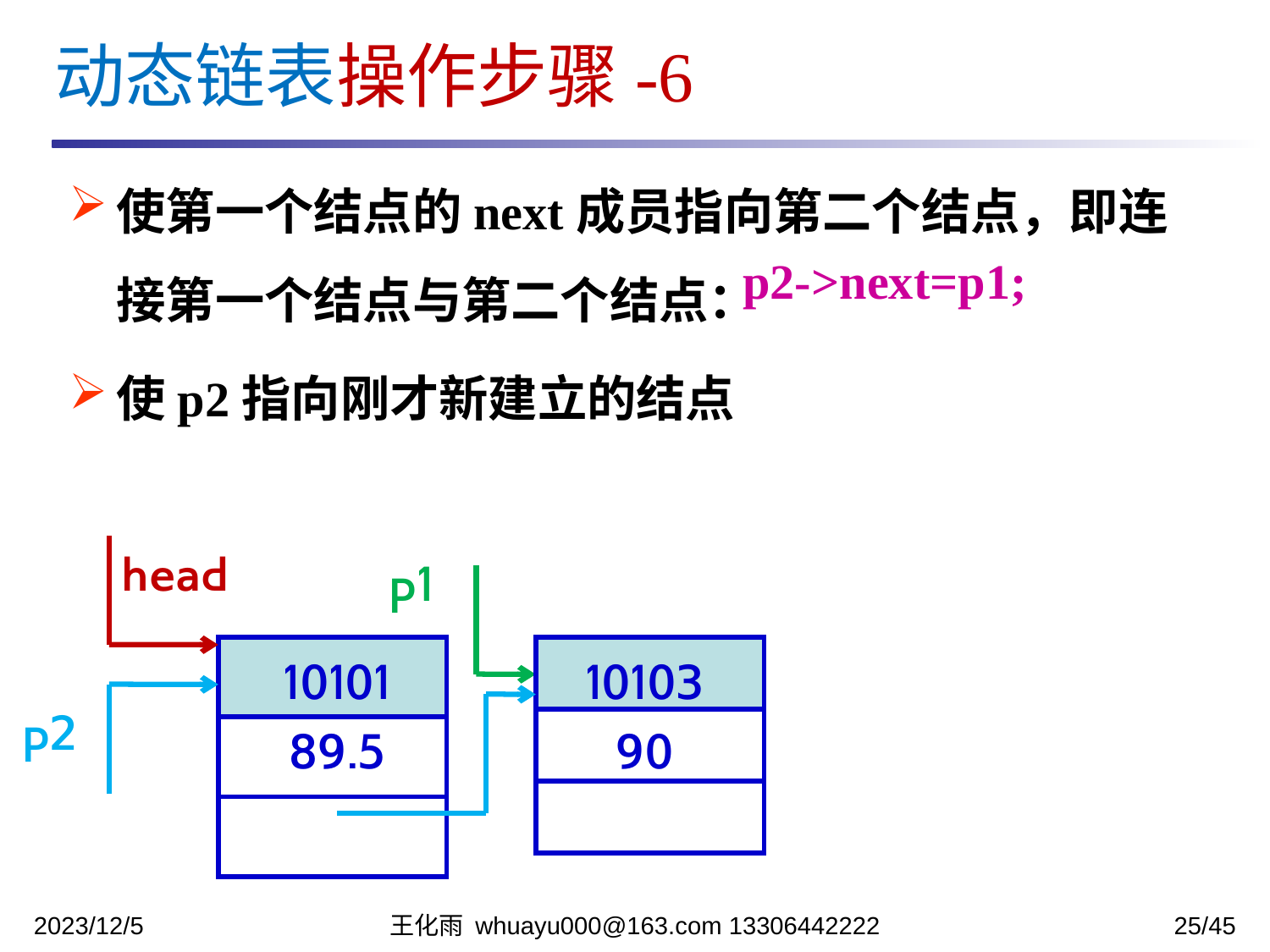

动态链表操作步骤-6
使第一个结点的next成员指向第二个结点，即连接第一个结点与第二个结点：
使p2指向刚才新建立的结点
p2->next=p1;
head
p1
10101
89.5
10103
90
|  |
| --- |
|  |
|  |
|  |
| --- |
|  |
|  |
p2
2023/12/5
王化雨 whuayu000@163.com 13306442222
25/45